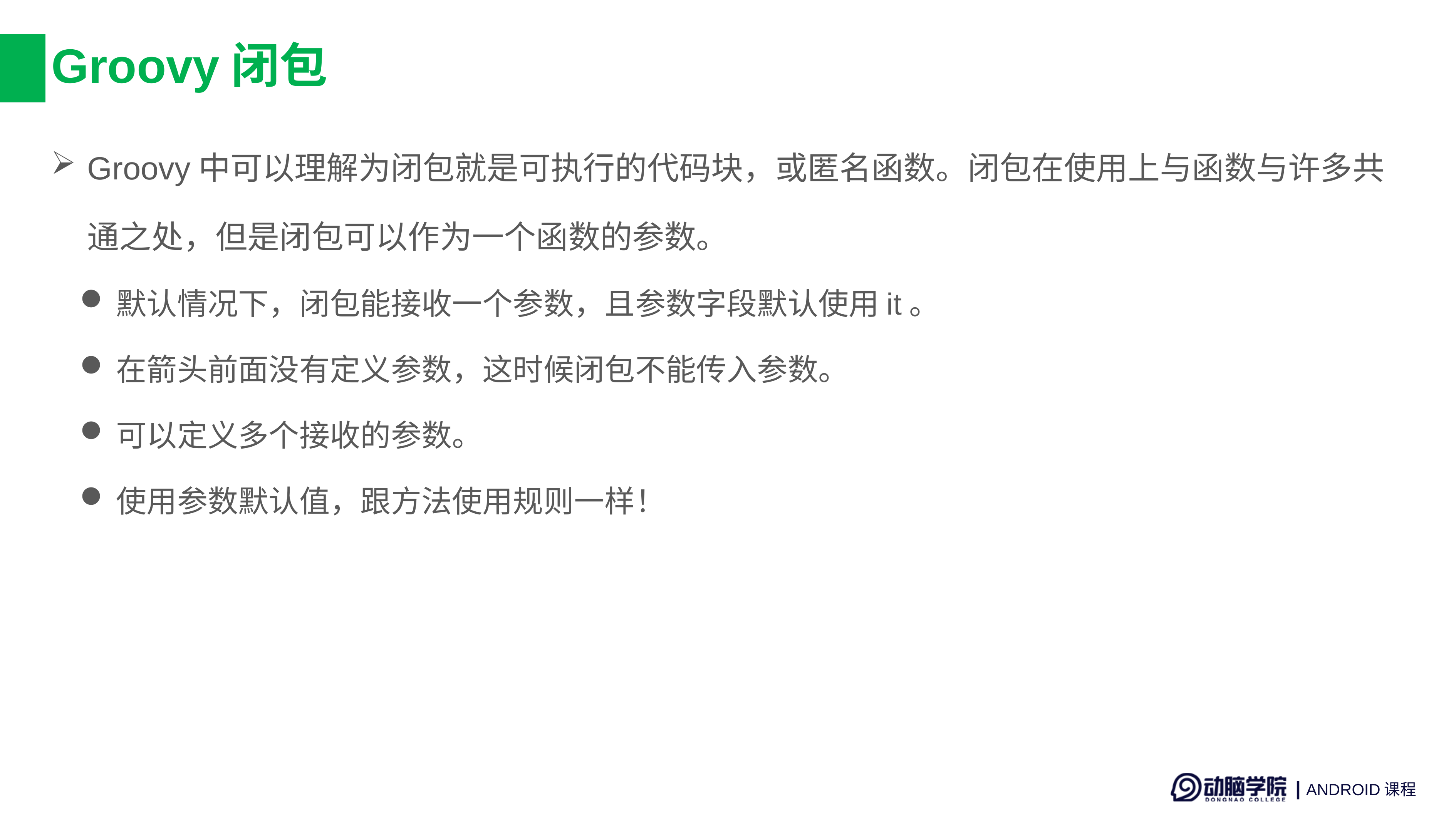

# Groovy闭包
Groovy中可以理解为闭包就是可执行的代码块，或匿名函数。闭包在使用上与函数与许多共通之处，但是闭包可以作为一个函数的参数。
默认情况下，闭包能接收一个参数，且参数字段默认使用it。
在箭头前面没有定义参数，这时候闭包不能传入参数。
可以定义多个接收的参数。
使用参数默认值，跟方法使用规则一样！